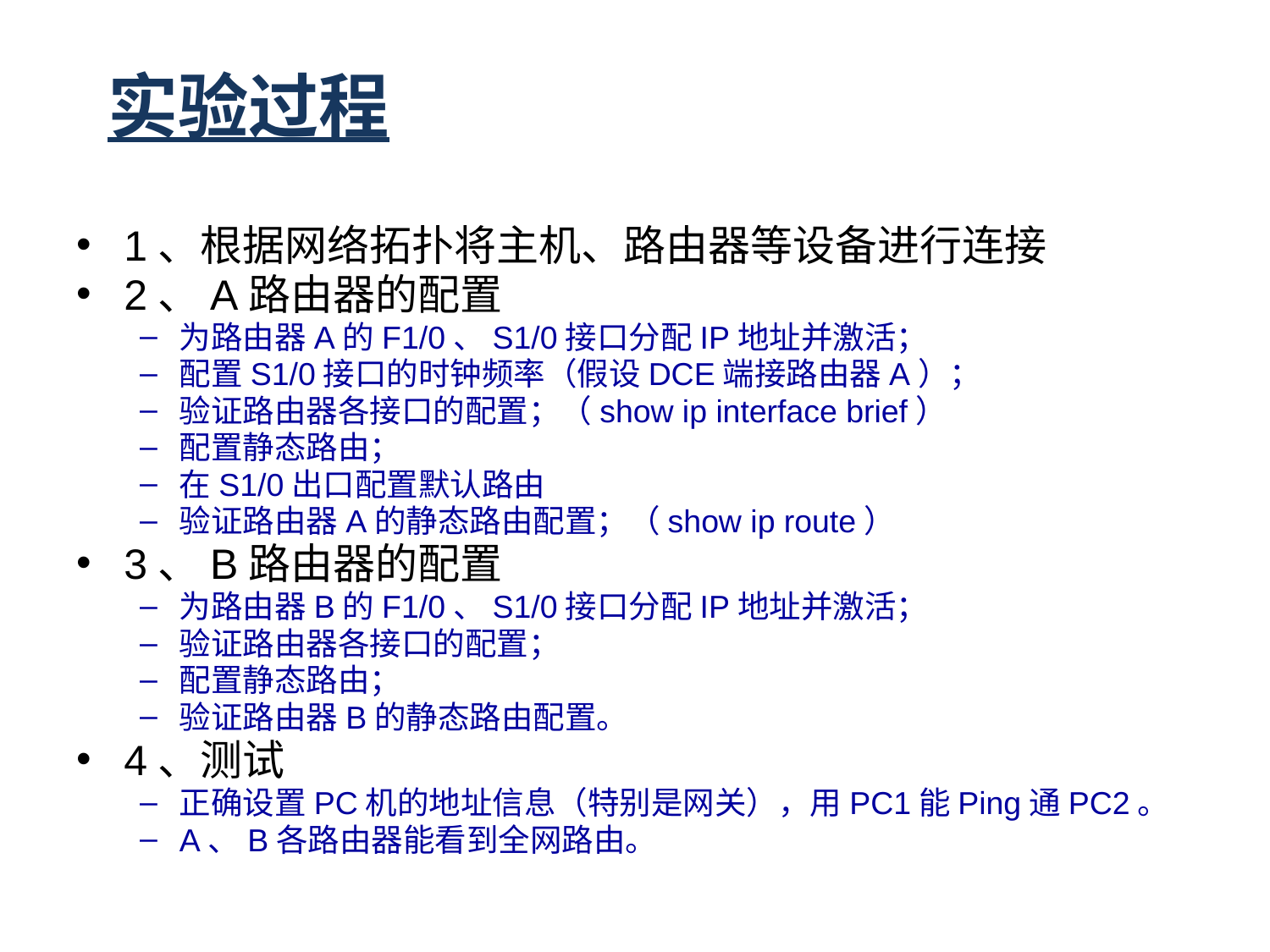

# 实验过程
1、根据网络拓扑将主机、路由器等设备进行连接
2、A路由器的配置
为路由器A的F1/0、S1/0接口分配IP地址并激活；
配置S1/0接口的时钟频率（假设DCE端接路由器A）；
验证路由器各接口的配置；（show ip interface brief）
配置静态路由；
在S1/0出口配置默认路由
验证路由器A的静态路由配置；（show ip route）
3、B路由器的配置
为路由器B的F1/0、S1/0接口分配IP地址并激活；
验证路由器各接口的配置；
配置静态路由；
验证路由器B的静态路由配置。
4、测试
正确设置PC机的地址信息（特别是网关），用PC1能Ping通PC2。
A、B各路由器能看到全网路由。